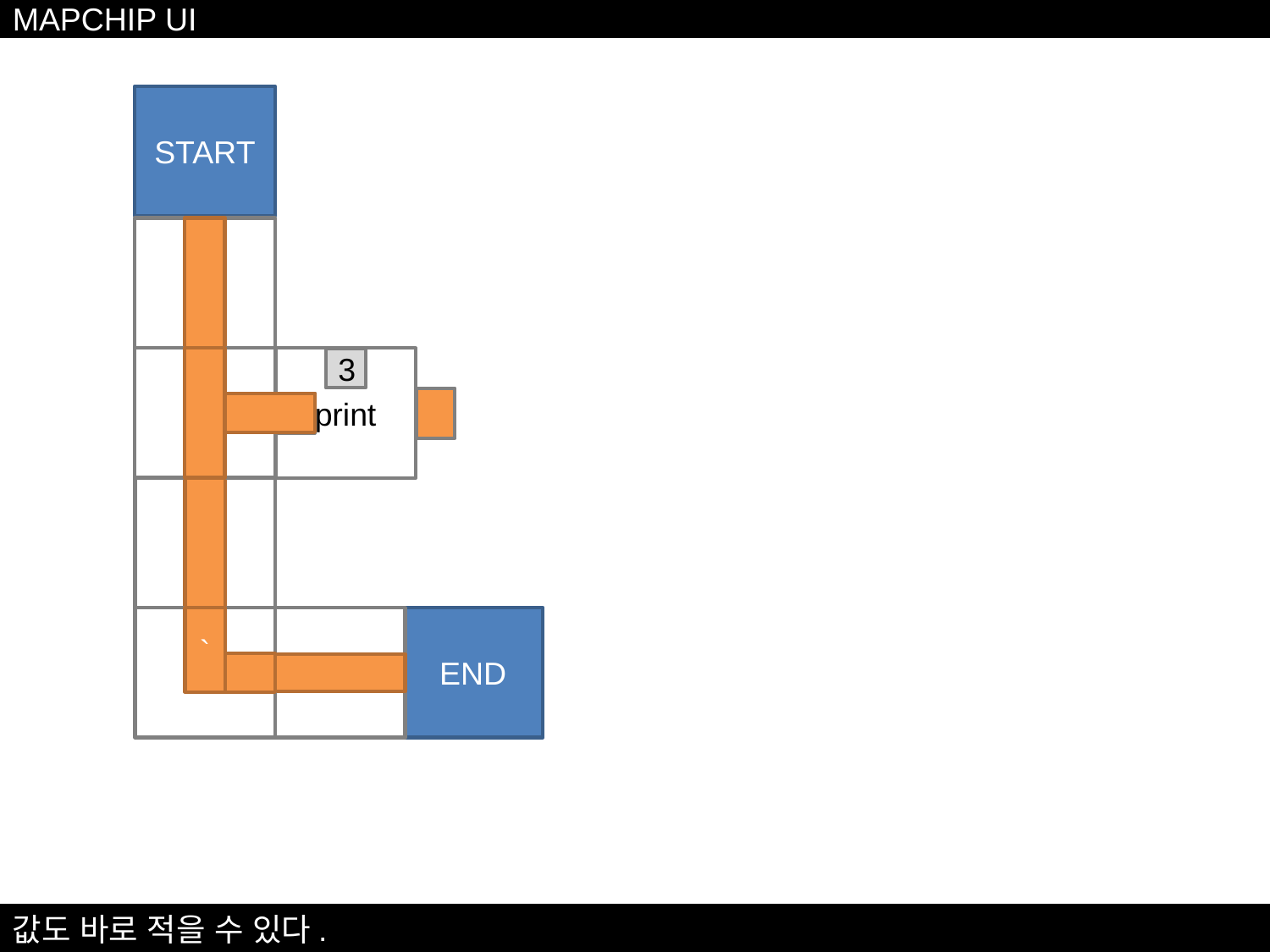

MAPCHIP UI
START

print

3

END

`

값도 바로 적을 수 있다.